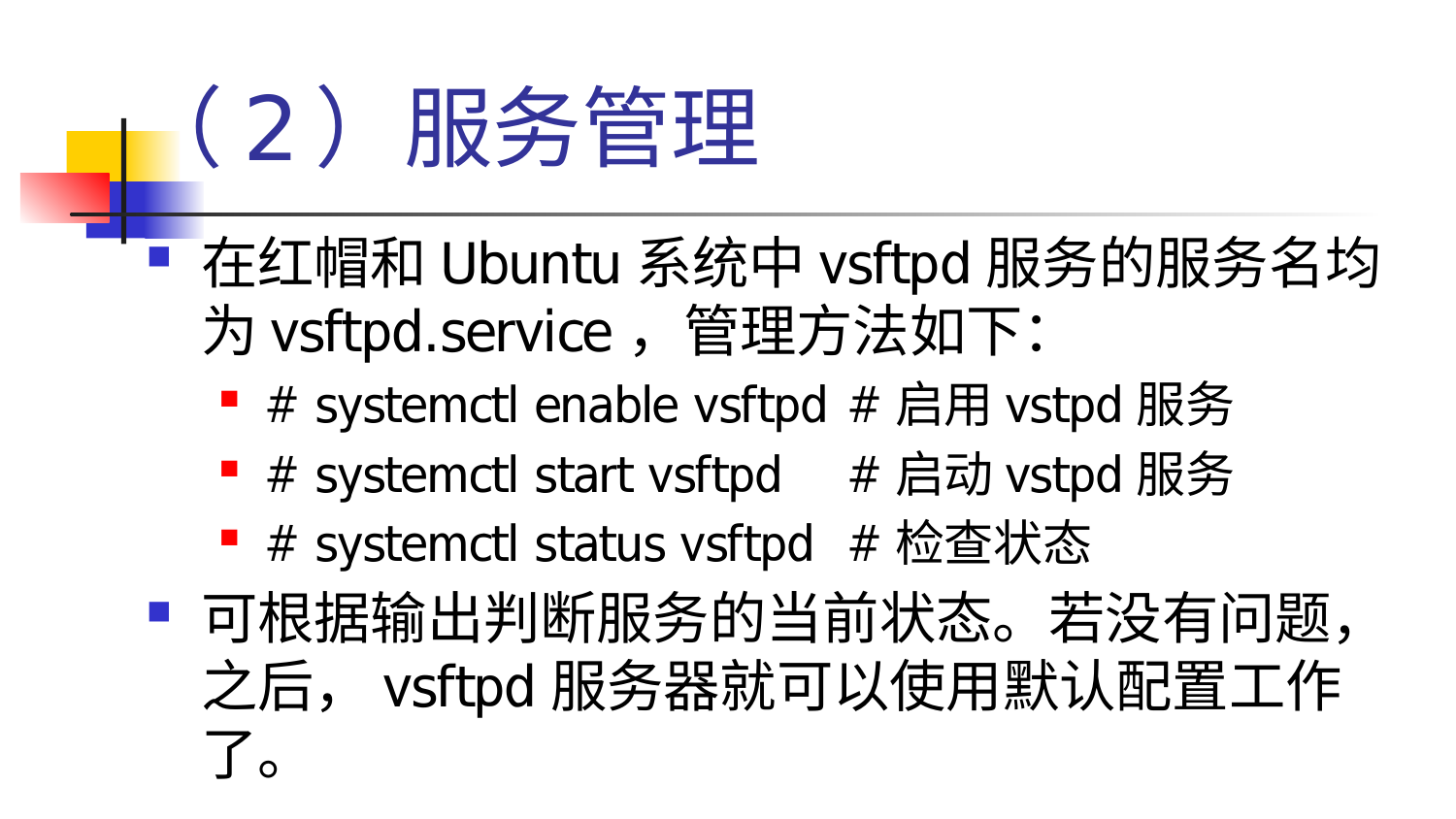

# （2）服务管理
在红帽和Ubuntu系统中vsftpd服务的服务名均为vsftpd.service，管理方法如下：
# systemctl enable vsftpd 	#启用vstpd服务
# systemctl start vsftpd 	#启动vstpd服务
# systemctl status vsftpd 	#检查状态
可根据输出判断服务的当前状态。若没有问题，之后，vsftpd服务器就可以使用默认配置工作了。